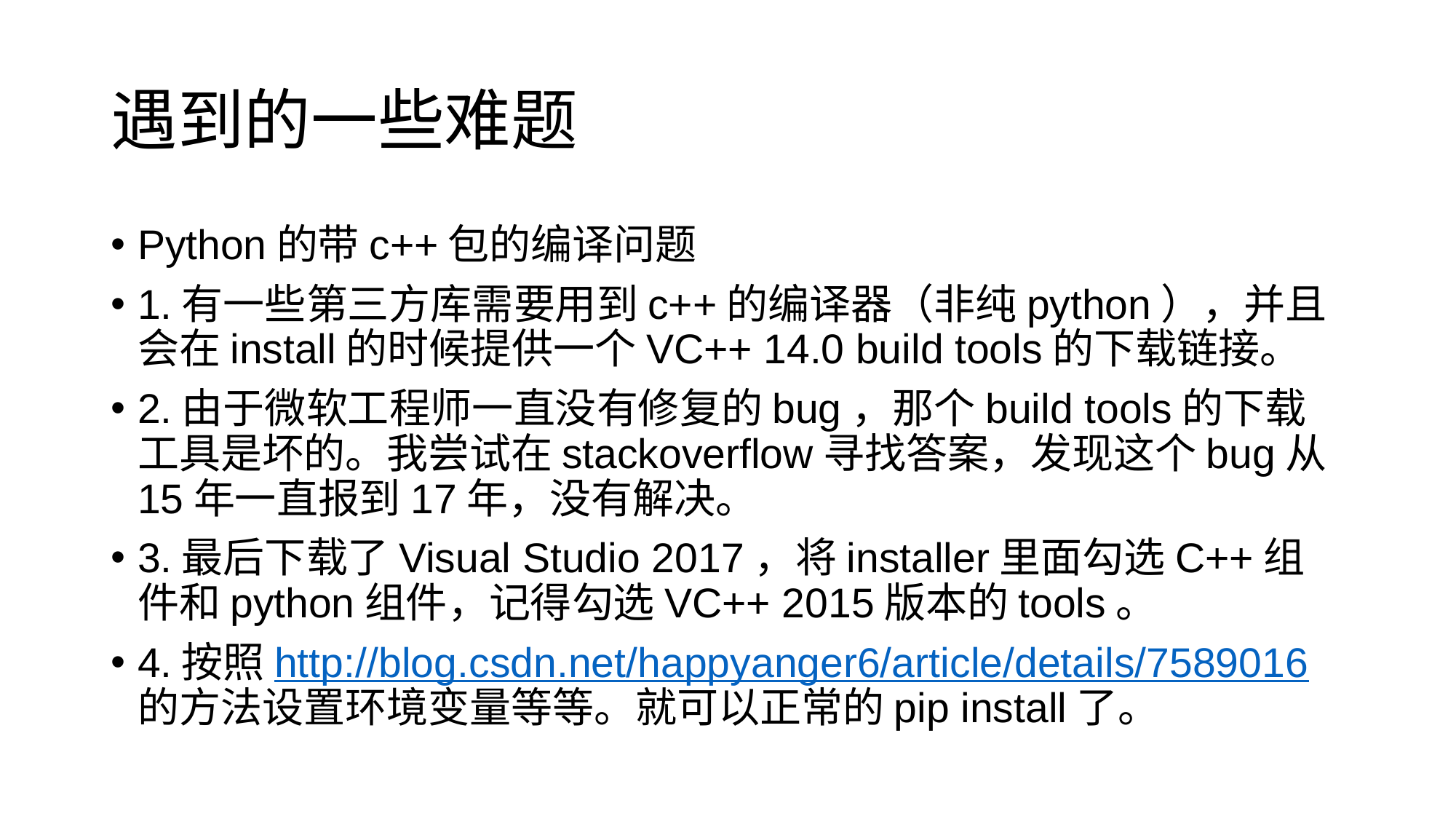

# 遇到的一些难题
Python的带c++包的编译问题
1.有一些第三方库需要用到c++的编译器（非纯python），并且会在install的时候提供一个VC++ 14.0 build tools的下载链接。
2.由于微软工程师一直没有修复的bug，那个build tools的下载工具是坏的。我尝试在stackoverflow寻找答案，发现这个bug从15年一直报到17年，没有解决。
3.最后下载了Visual Studio 2017，将installer里面勾选C++组件和python组件，记得勾选VC++ 2015版本的tools。
4.按照http://blog.csdn.net/happyanger6/article/details/7589016 的方法设置环境变量等等。就可以正常的pip install了。